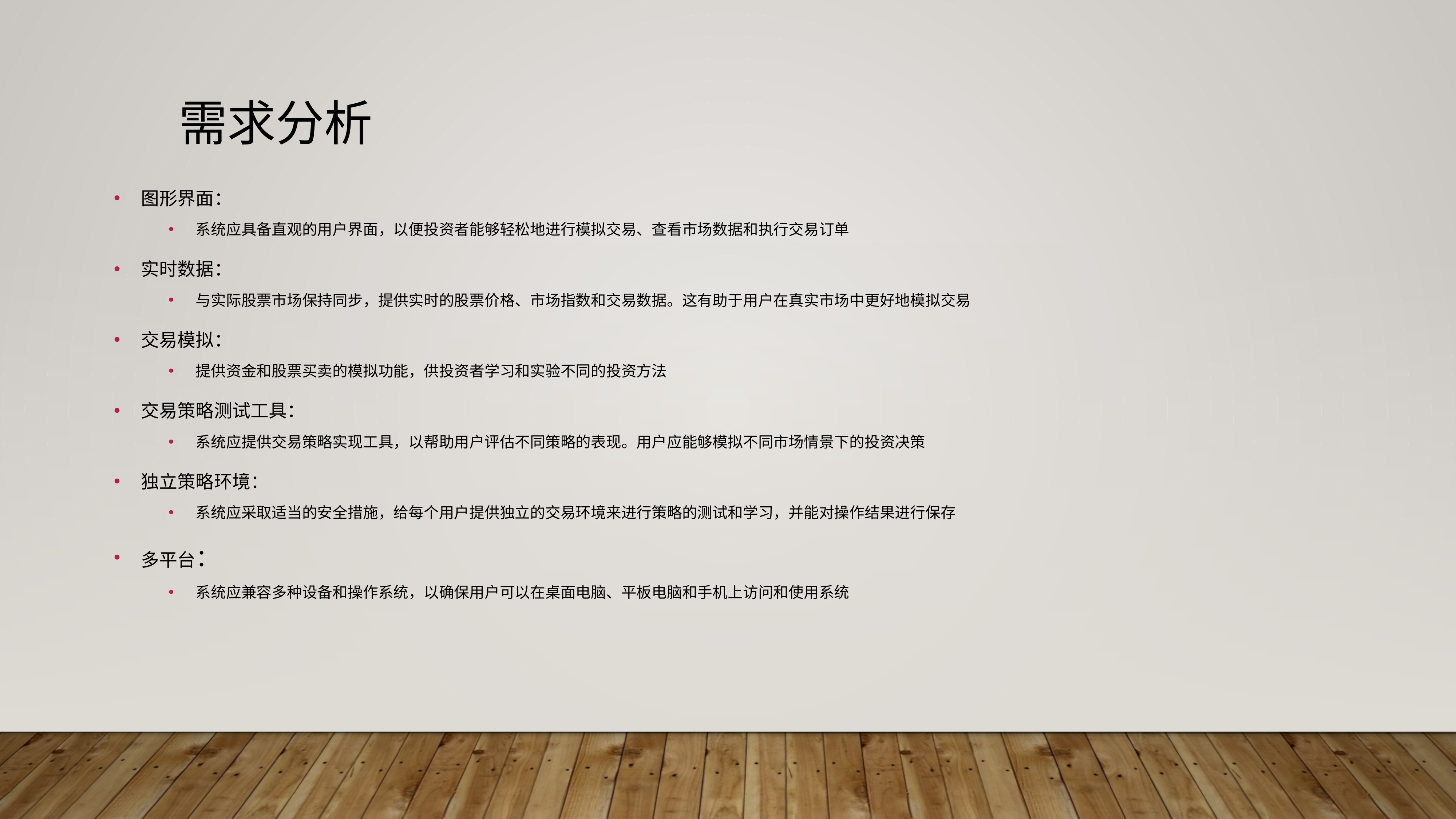

# 需求分析
图形界面：
系统应具备直观的用户界面，以便投资者能够轻松地进行模拟交易、查看市场数据和执行交易订单
实时数据：
与实际股票市场保持同步，提供实时的股票价格、市场指数和交易数据。这有助于用户在真实市场中更好地模拟交易
交易模拟：
提供资金和股票买卖的模拟功能，供投资者学习和实验不同的投资方法
交易策略测试工具：
系统应提供交易策略实现工具，以帮助用户评估不同策略的表现。用户应能够模拟不同市场情景下的投资决策
独立策略环境：
系统应采取适当的安全措施，给每个用户提供独立的交易环境来进行策略的测试和学习，并能对操作结果进行保存
多平台：
系统应兼容多种设备和操作系统，以确保用户可以在桌面电脑、平板电脑和手机上访问和使用系统